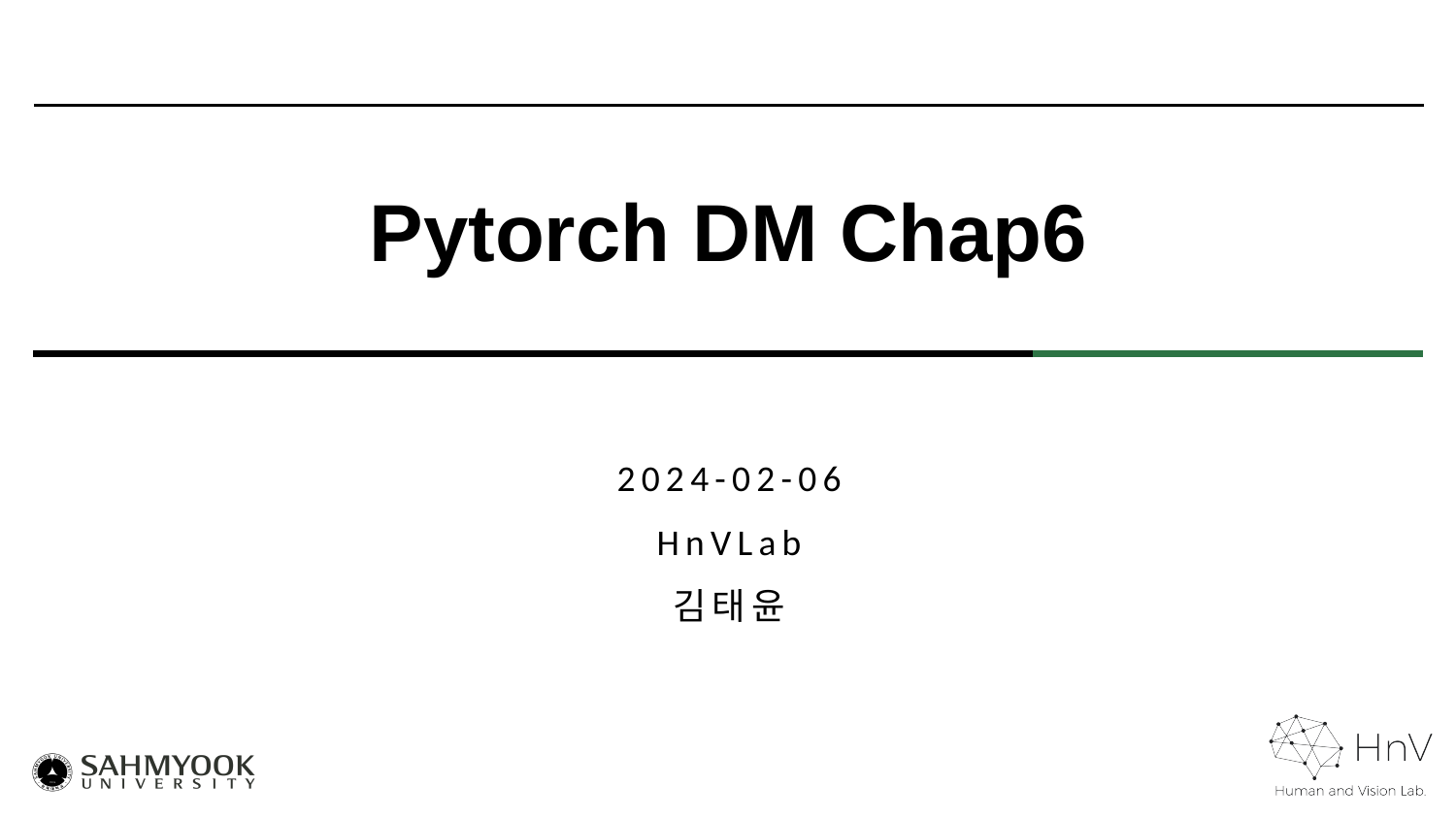

# Pytorch DM Chap6
2024-02-06
HnVLab
김태윤